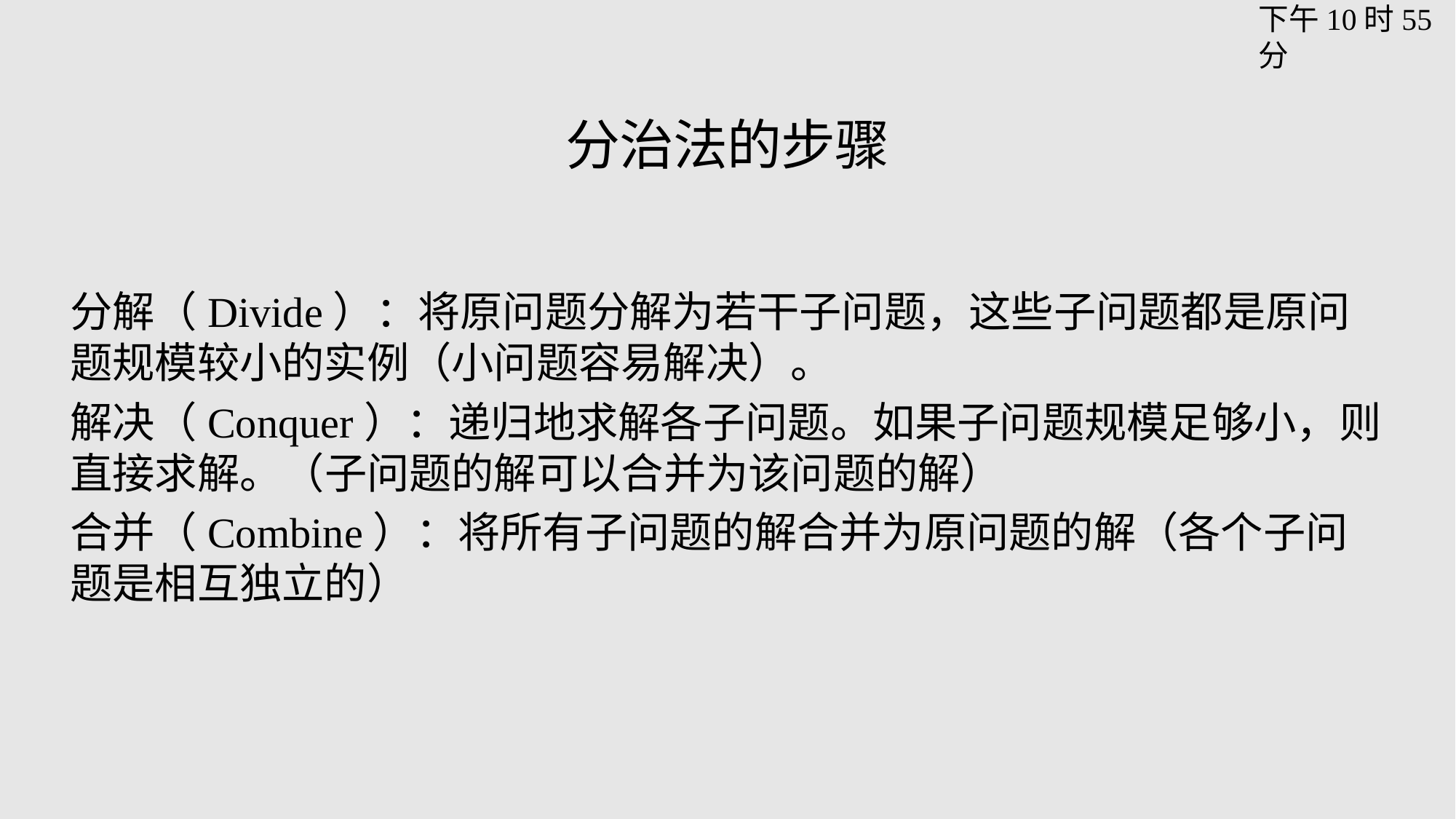

# 分治法的步骤
分解（Divide）：将原问题分解为若干子问题，这些子问题都是原问题规模较小的实例（小问题容易解决）。
解决（Conquer）：递归地求解各子问题。如果子问题规模足够小，则直接求解。（子问题的解可以合并为该问题的解）
合并（Combine）：将所有子问题的解合并为原问题的解（各个子问题是相互独立的）